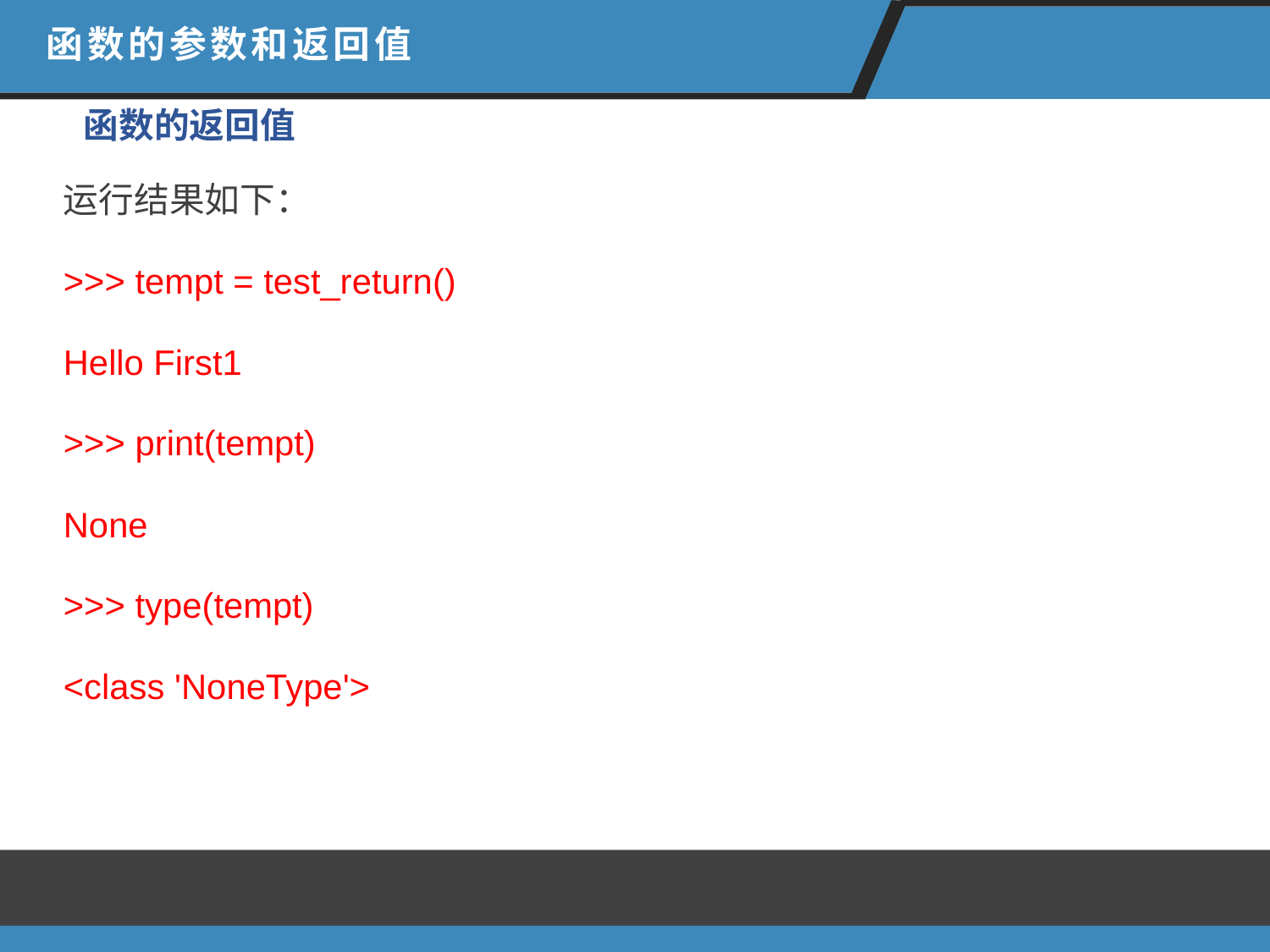

函数的参数和返回值
 函数的返回值
运行结果如下：
>>> tempt = test_return()
Hello First1
>>> print(tempt)
None
>>> type(tempt)
<class 'NoneType'>